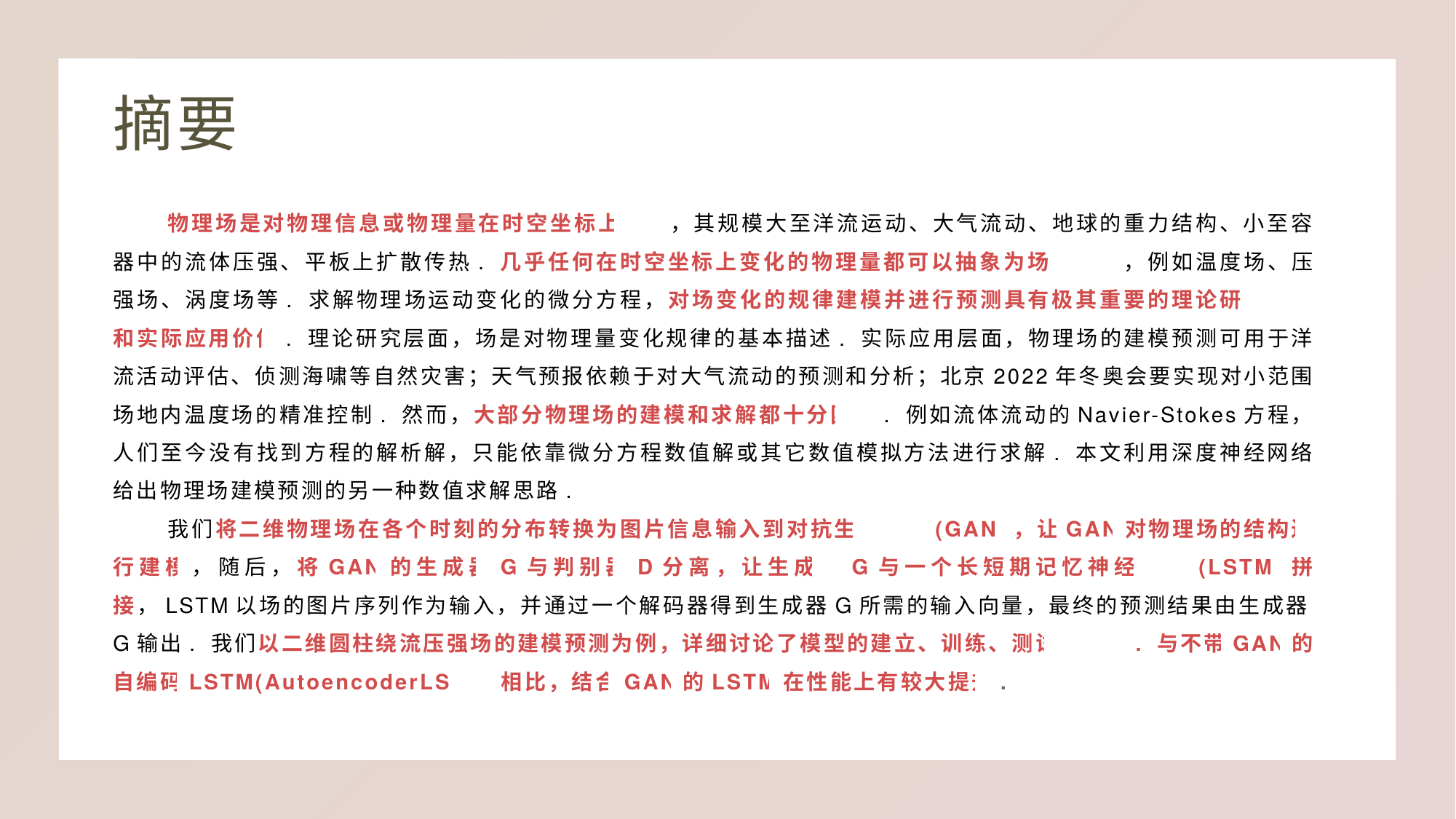

# 摘要
物理场是对物理信息或物理量在时空坐标上抽象，其规模大至洋流运动、大气流动、地球的重力结构、小至容器中的流体压强、平板上扩散传热. 几乎任何在时空坐标上变化的物理量都可以抽象为场的变化，例如温度场、压强场、涡度场等. 求解物理场运动变化的微分方程，对场变化的规律建模并进行预测具有极其重要的理论研究意义和实际应用价值. 理论研究层面，场是对物理量变化规律的基本描述. 实际应用层面，物理场的建模预测可用于洋流活动评估、侦测海啸等自然灾害；天气预报依赖于对大气流动的预测和分析；北京2022年冬奥会要实现对小范围场地内温度场的精准控制. 然而，大部分物理场的建模和求解都十分困难. 例如流体流动的Navier-Stokes方程，人们至今没有找到方程的解析解，只能依靠微分方程数值解或其它数值模拟方法进行求解. 本文利用深度神经网络给出物理场建模预测的另一种数值求解思路.
我们将二维物理场在各个时刻的分布转换为图片信息输入到对抗生成网络(GAN)，让GAN对物理场的结构进行建模，随后，将GAN的生成器G与判别器D分离，让生成器G与一个长短期记忆神经网络(LSTM)拼接，LSTM以场的图片序列作为输入，并通过一个解码器得到生成器G所需的输入向量，最终的预测结果由生成器G输出. 我们以二维圆柱绕流压强场的建模预测为例，详细讨论了模型的建立、训练、测试和调优. 与不带GAN的自编码LSTM(AutoencoderLSTM)相比，结合GAN的LSTM在性能上有较大提升.